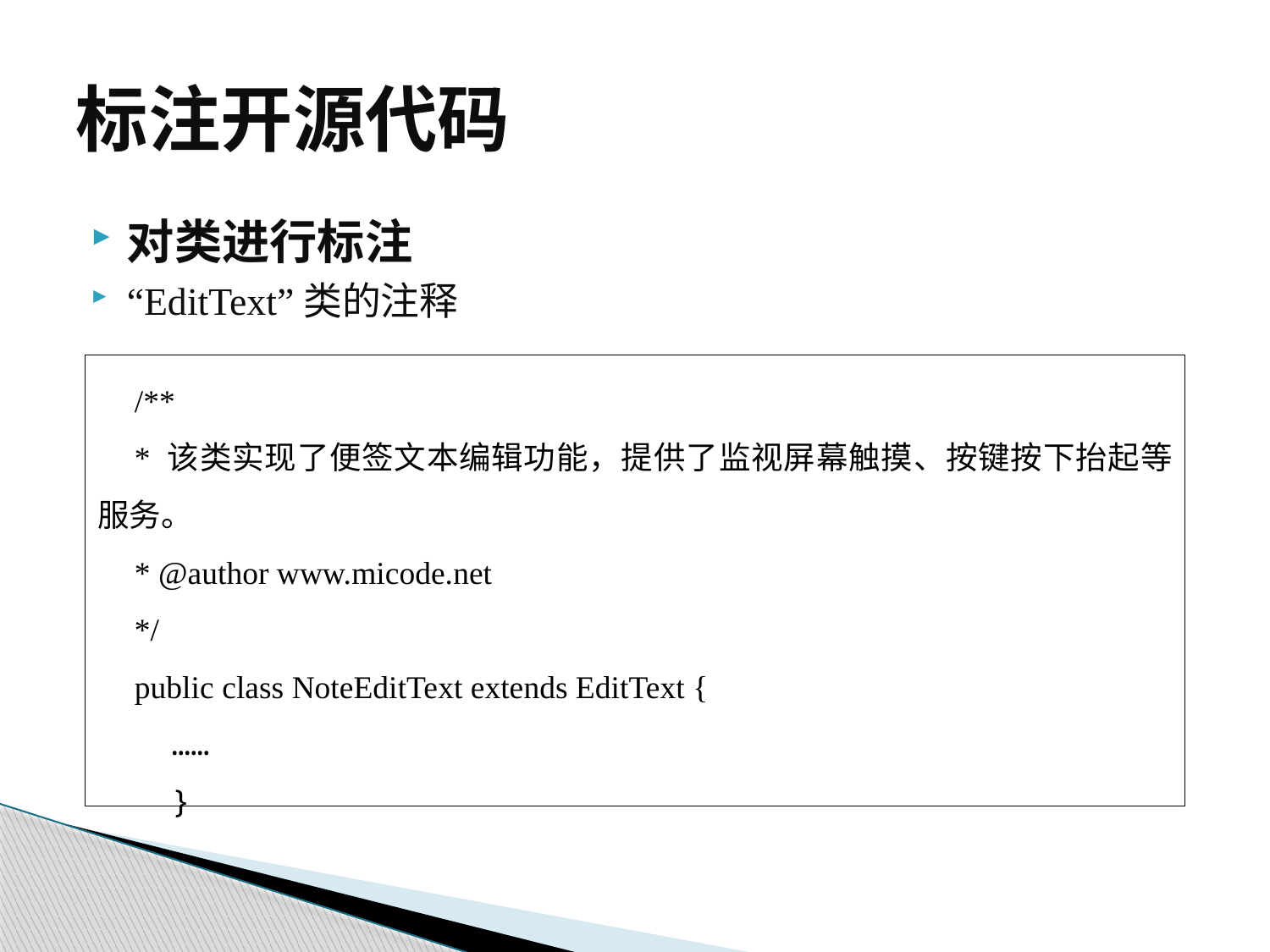

# 标注开源代码
对类进行标注
“EditText”类的注释
/**
* 该类实现了便签文本编辑功能，提供了监视屏幕触摸、按键按下抬起等服务。
* @author www.micode.net
*/
public class NoteEditText extends EditText {
……
}